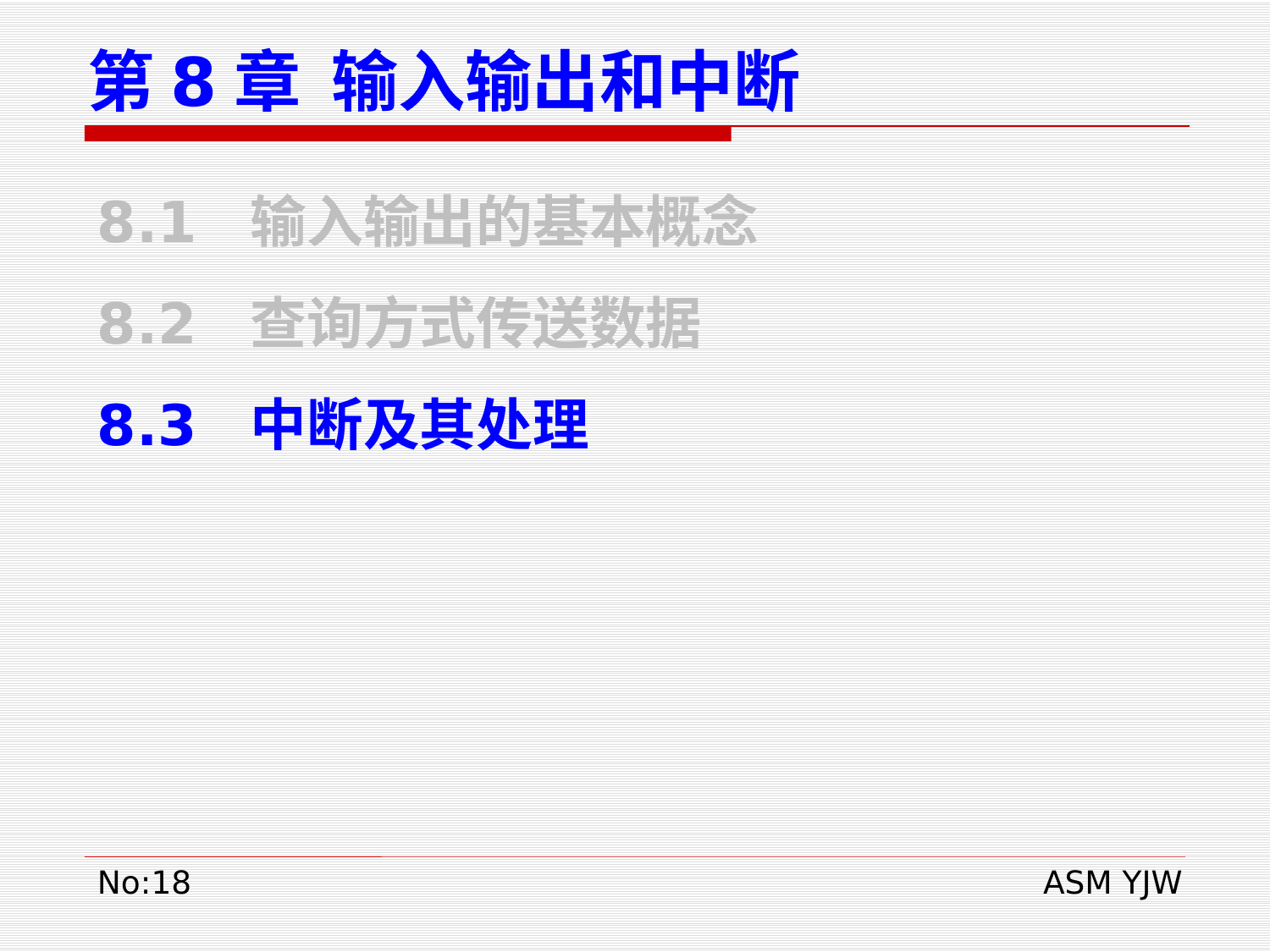

# 第8章  输入输出和中断
8.1  输入输出的基本概念
8.2  查询方式传送数据
8.3  中断及其处理

No:18